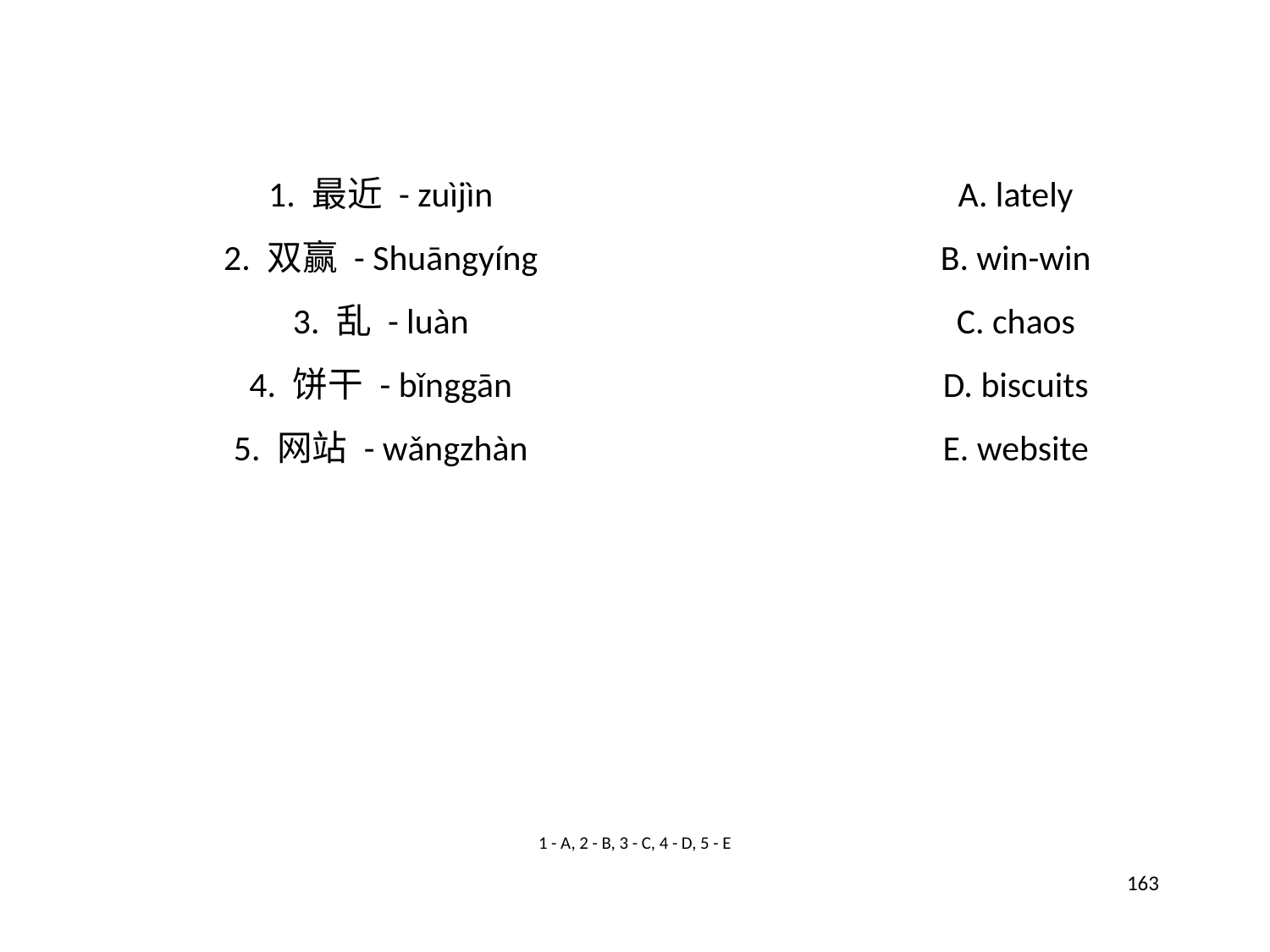

1. 最近 - zuìjìn

A. lately

2. 双赢 - Shuāngyíng

B. win-win

3. 乱 - luàn

C. chaos

4. 饼干 - bǐnggān

D. biscuits

5. 网站 - wǎngzhàn

E. website
1 - A, 2 - B, 3 - C, 4 - D, 5 - E

163